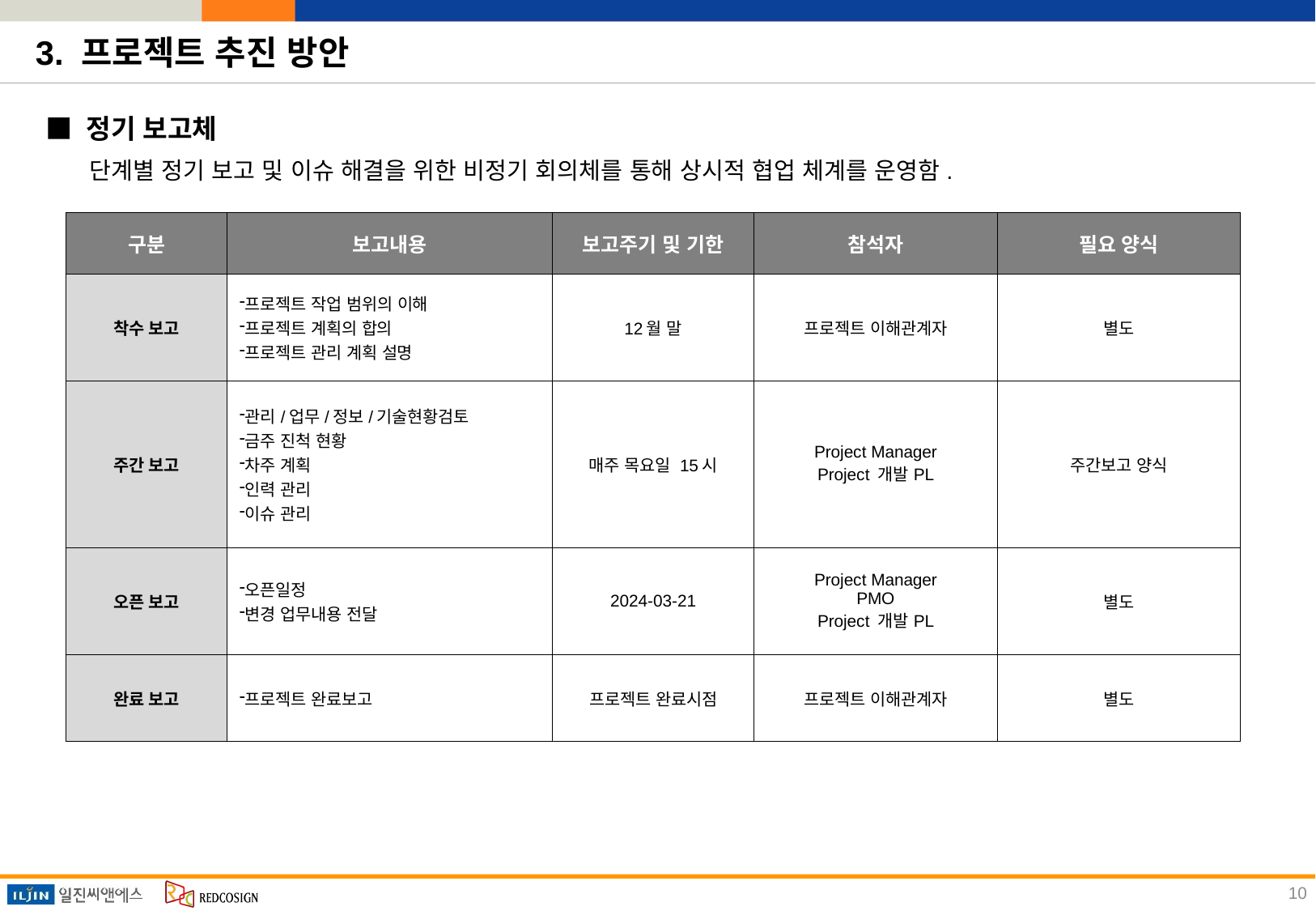

3. 프로젝트 추진 방안
■ 정기 보고체
 단계별 정기 보고 및 이슈 해결을 위한 비정기 회의체를 통해 상시적 협업 체계를 운영함.
| 구분 | 보고내용 | 보고주기 및 기한 | 참석자 | 필요 양식 |
| --- | --- | --- | --- | --- |
| 착수 보고 | 프로젝트 작업 범위의 이해 프로젝트 계획의 합의 프로젝트 관리 계획 설명 | 12월 말 | 프로젝트 이해관계자 | 별도 |
| 주간 보고 | 관리/업무/정보/기술현황검토 금주 진척 현황 차주 계획 인력 관리 이슈 관리 | 매주 목요일 15시 | Project Manager Project 개발PL | 주간보고 양식 |
| 오픈 보고 | 오픈일정 변경 업무내용 전달 | 2024-03-21 | Project Manager PMO Project 개발PL | 별도 |
| 완료 보고 | 프로젝트 완료보고 | 프로젝트 완료시점 | 프로젝트 이해관계자 | 별도 |